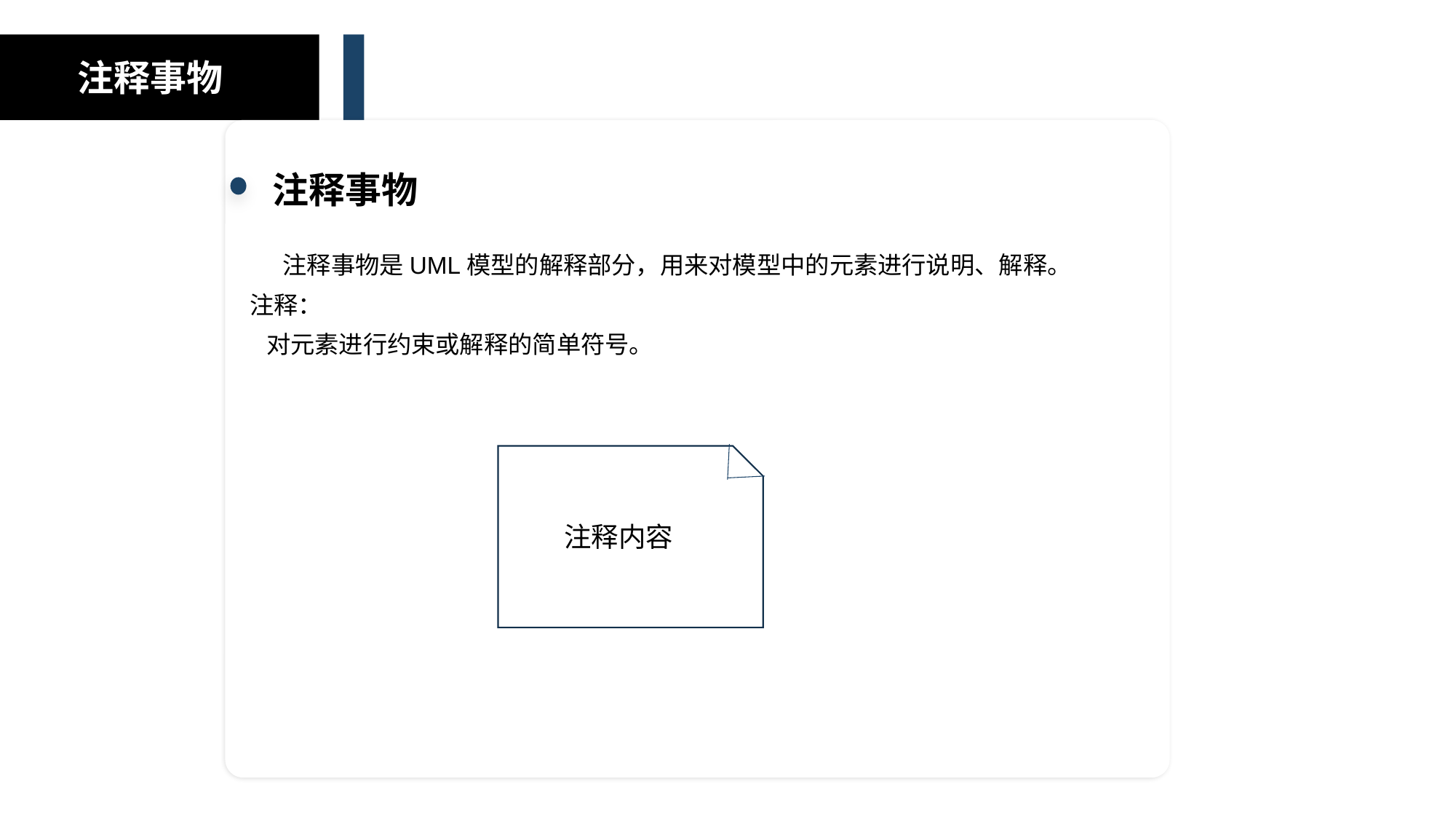

注释事物

注释事物
     注释事物是UML模型的解释部分，用来对模型中的元素进行说明、解释。
注释：
  对元素进行约束或解释的简单符号。

注释内容